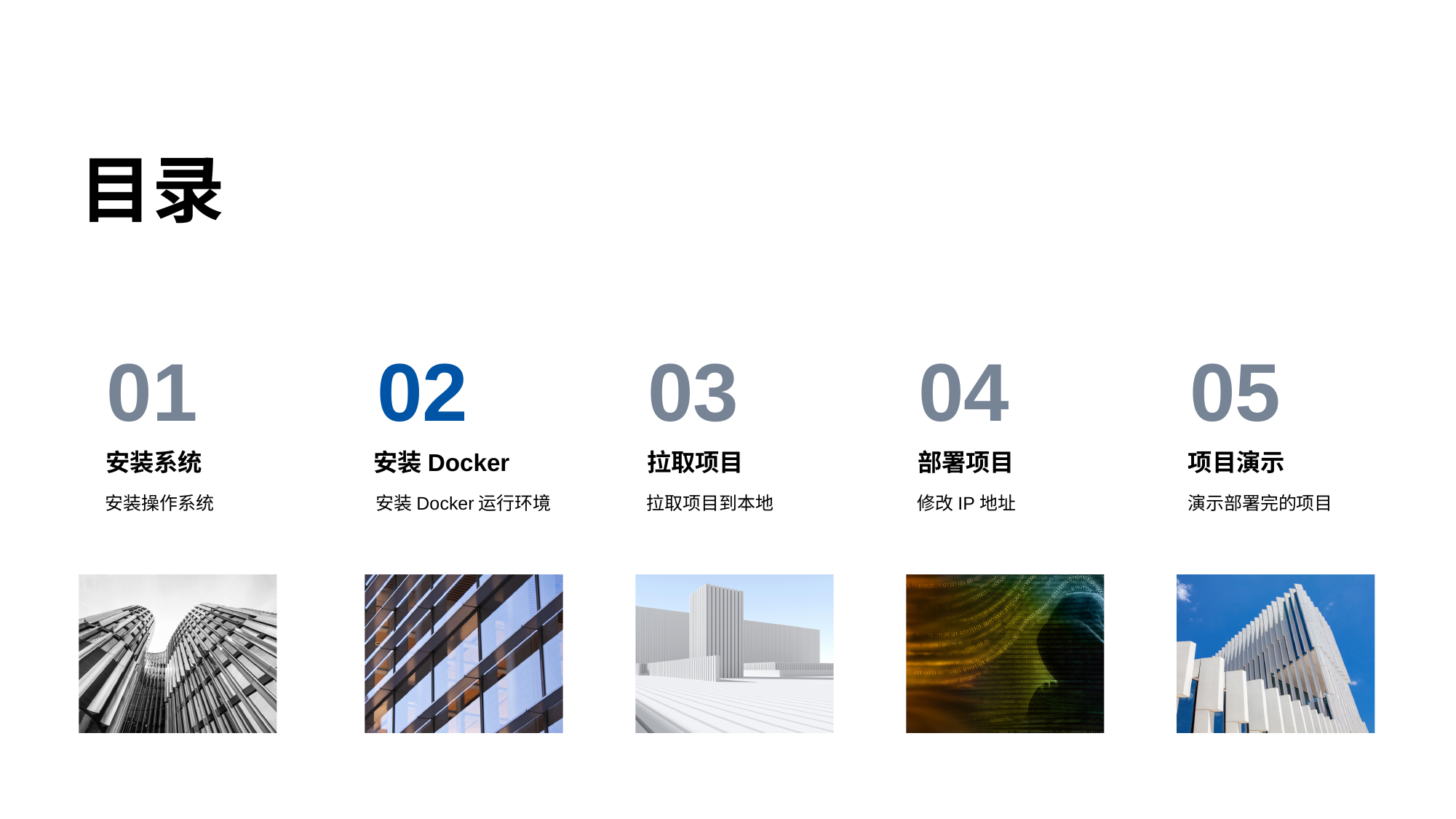

目录
01
安装系统
安装操作系统

02
安装Docker
安装Docker运行环境

03
拉取项目
拉取项目到本地

04
部署项目
修改IP地址

05
项目演示
演示部署完的项目